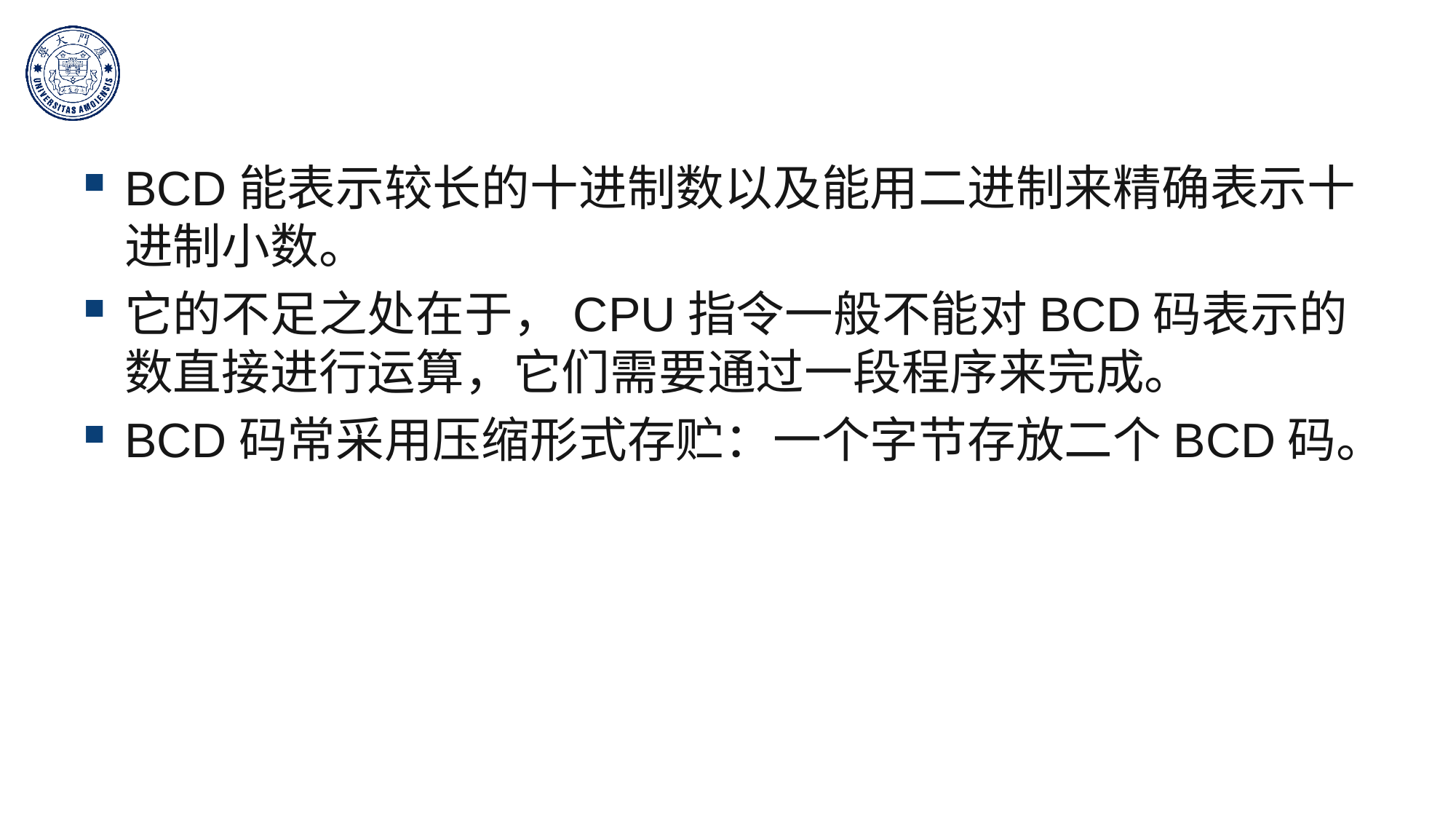

#
BCD能表示较长的十进制数以及能用二进制来精确表示十进制小数。
它的不足之处在于，CPU指令一般不能对BCD码表示的数直接进行运算，它们需要通过一段程序来完成。
BCD码常采用压缩形式存贮：一个字节存放二个BCD码。

29